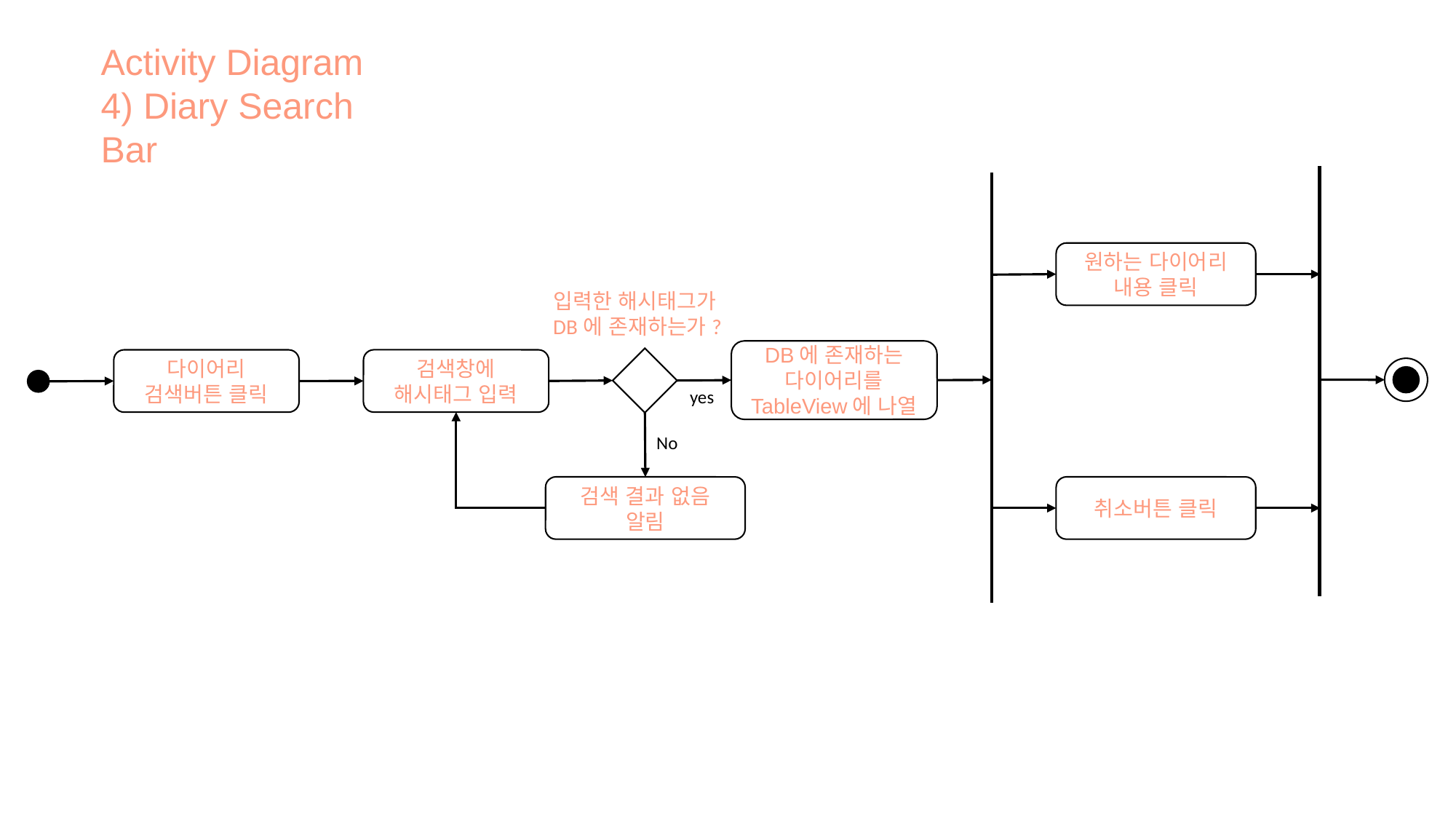

Activity Diagram
4) Diary Search Bar
원하는 다이어리 내용 클릭
입력한 해시태그가
DB에 존재하는가?
DB에 존재하는 다이어리를 TableView에 나열

검색창에 해시태그 입력
다이어리 검색버튼 클릭

yes
No
검색 결과 없음 알림
취소버튼 클릭